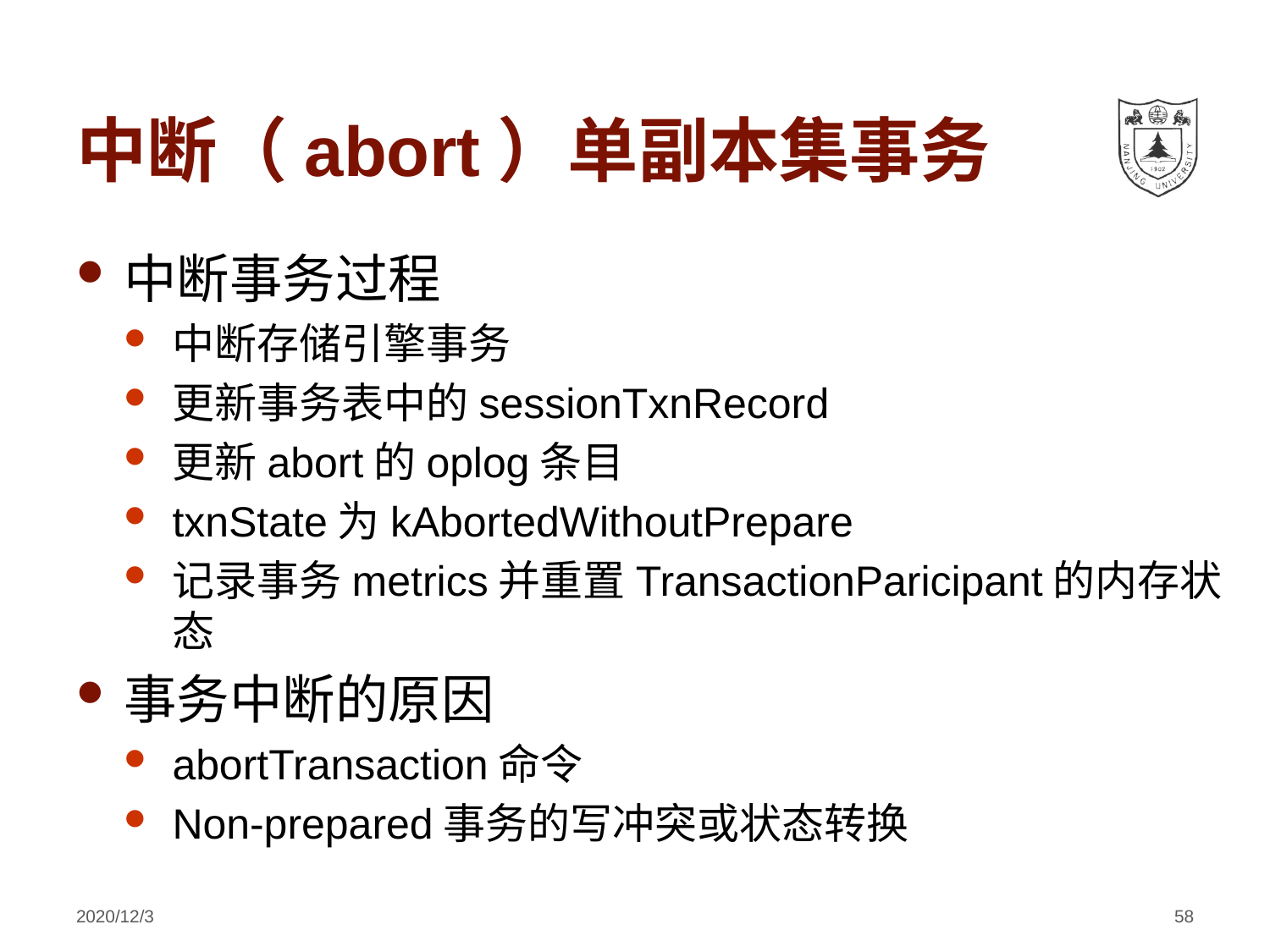

# 中断（abort）单副本集事务
中断事务过程
中断存储引擎事务
更新事务表中的sessionTxnRecord
更新abort的oplog条目
txnState为kAbortedWithoutPrepare
记录事务metrics并重置TransactionParicipant的内存状态
事务中断的原因
abortTransaction命令
Non-prepared事务的写冲突或状态转换
2020/12/3

58